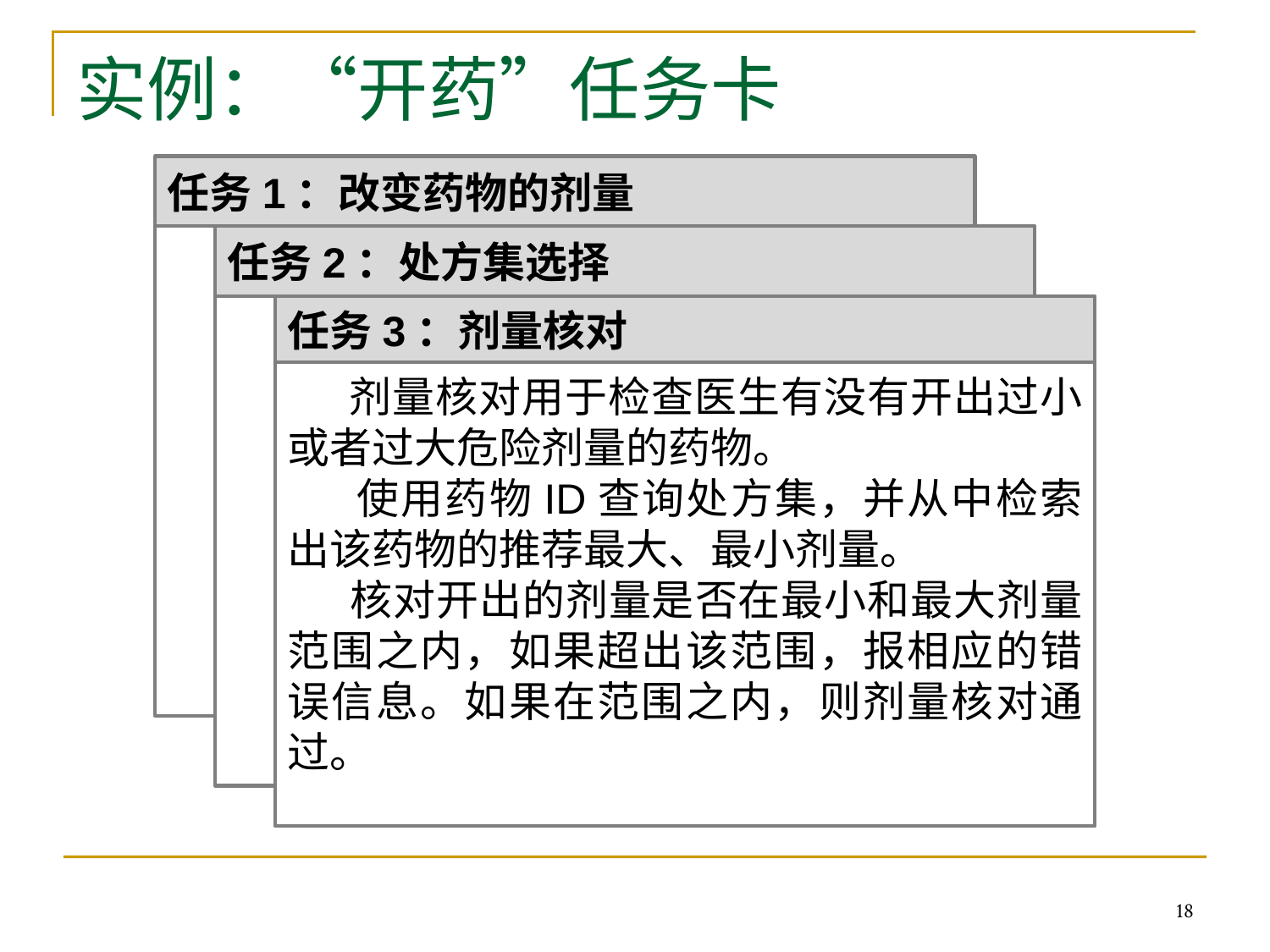

# 实例：“开药”任务卡
任务1：改变药物的剂量

任务2：处方集选择

任务3：剂量核对
      剂量核对用于检查医生有没有开出过小或者过大危险剂量的药物。
     使用药物ID查询处方集，并从中检索出该药物的推荐最大、最小剂量。
     核对开出的剂量是否在最小和最大剂量范围之内，如果超出该范围，报相应的错误信息。如果在范围之内，则剂量核对通过。

18